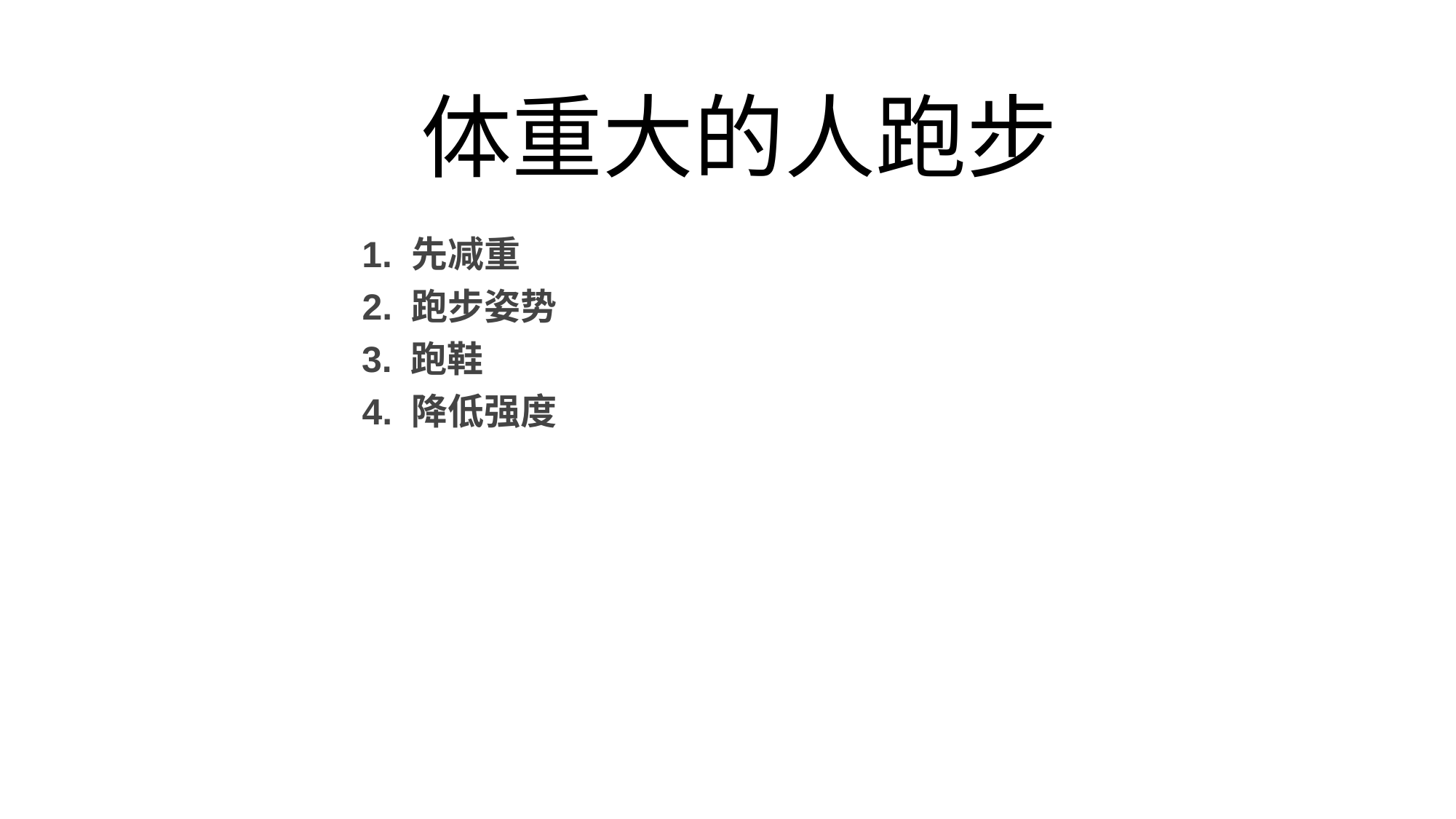

# 体重大的人跑步
1. 先减重
2. 跑步姿势
3. 跑鞋
4. 降低强度